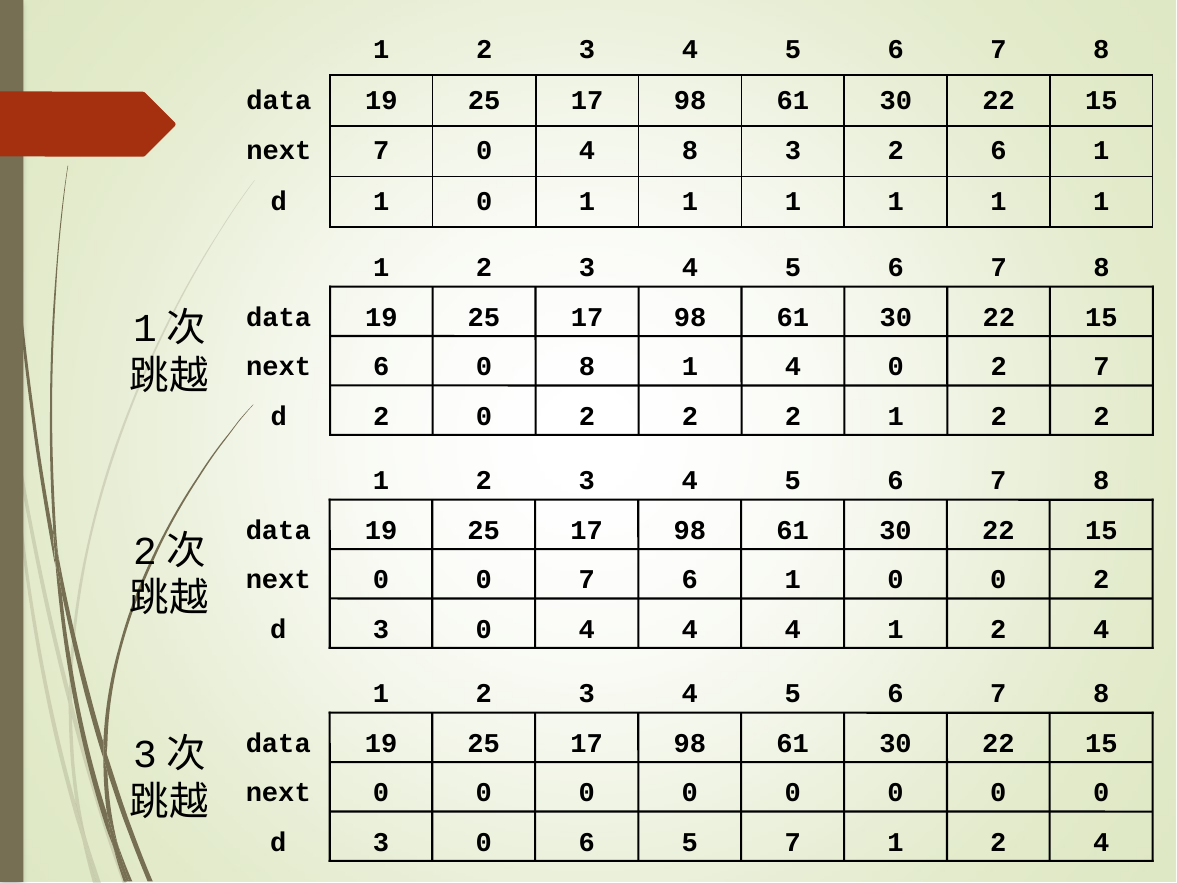

|  | 1 | 2 | 3 | 4 | 5 | 6 | 7 | 8 |
| --- | --- | --- | --- | --- | --- | --- | --- | --- |
| data | 19 | 25 | 17 | 98 | 61 | 30 | 22 | 15 |
| next | 7 | 0 | 4 | 8 | 3 | 2 | 6 | 1 |
| d | 1 | 0 | 1 | 1 | 1 | 1 | 1 | 1 |

1
2
3
4
5
6
7
8
data
19

25

17

98

61

30

22

15

1次
跳越
next
6

0
8
1
4
0
2
7
d
2

0
2
2
2
1
2
2

1
2

3

4

5

6

7

8

data

19

25

17

98

61

30

22

15

2次
跳越
next

0

0
7
6
1
0
0
2
d
3

0
4
4
4
1
2
4

1
2

3

4

5

6

7

8

data

19

25

17

98

61

30

22

15

3次
跳越
next

0

0
0
0
0
0
0
0
d
3

0
6
5
7
1
2
4